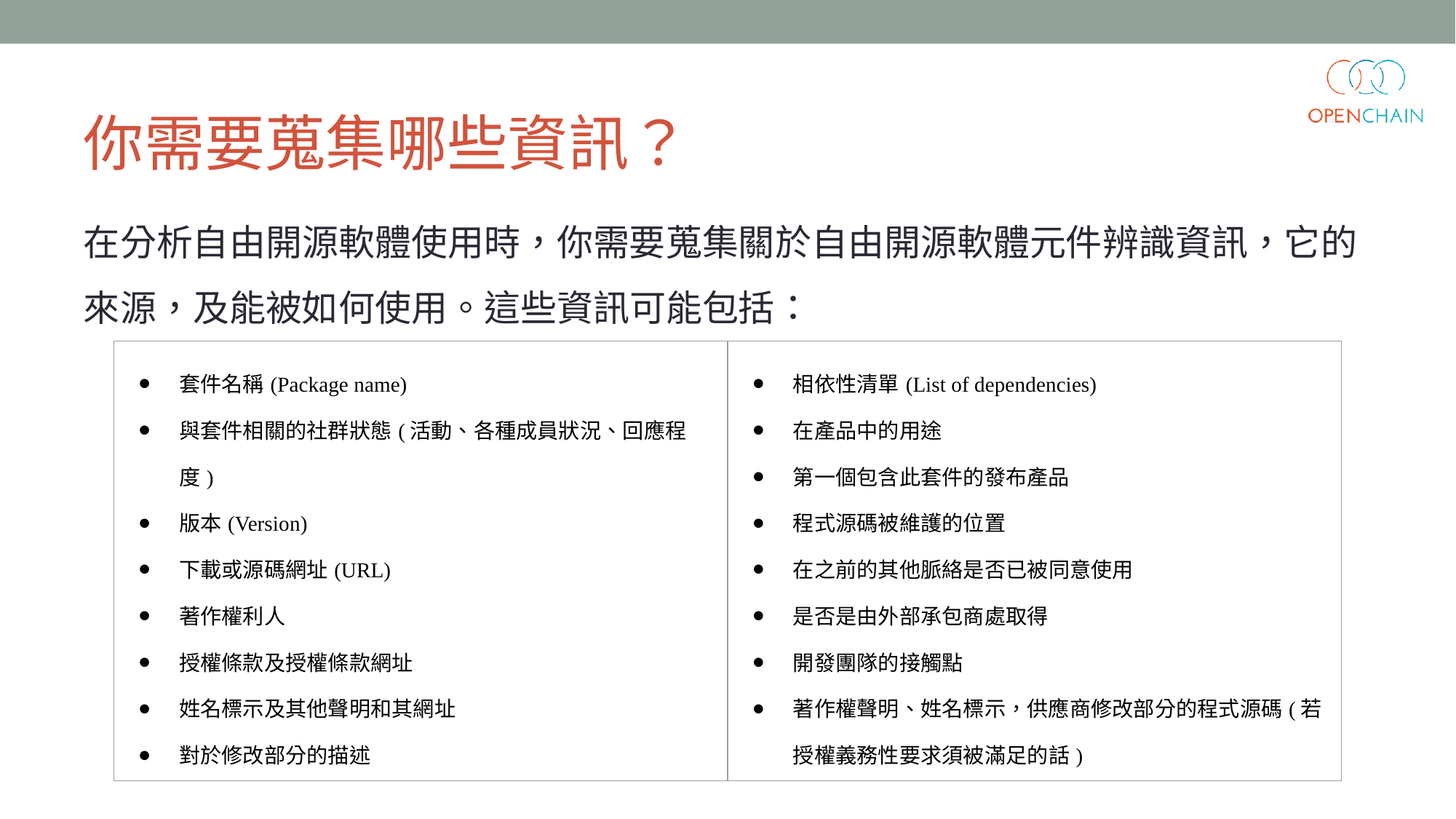

# 你需要蒐集哪些資訊？
在分析自由開源軟體使用時，你需要蒐集關於自由開源軟體元件辨識資訊，它的來源，及能被如何使用。這些資訊可能包括：
| 套件名稱(Package name) 與套件相關的社群狀態(活動、各種成員狀況、回應程度) 版本(Version) 下載或源碼網址(URL) 著作權利人 授權條款及授權條款網址 姓名標示及其他聲明和其網址 對於修改部分的描述 | 相依性清單(List of dependencies) 在產品中的用途 第一個包含此套件的發布產品 程式源碼被維護的位置 在之前的其他脈絡是否已被同意使用 是否是由外部承包商處取得 開發團隊的接觸點 著作權聲明、姓名標示，供應商修改部分的程式源碼(若授權義務性要求須被滿足的話) |
| --- | --- |